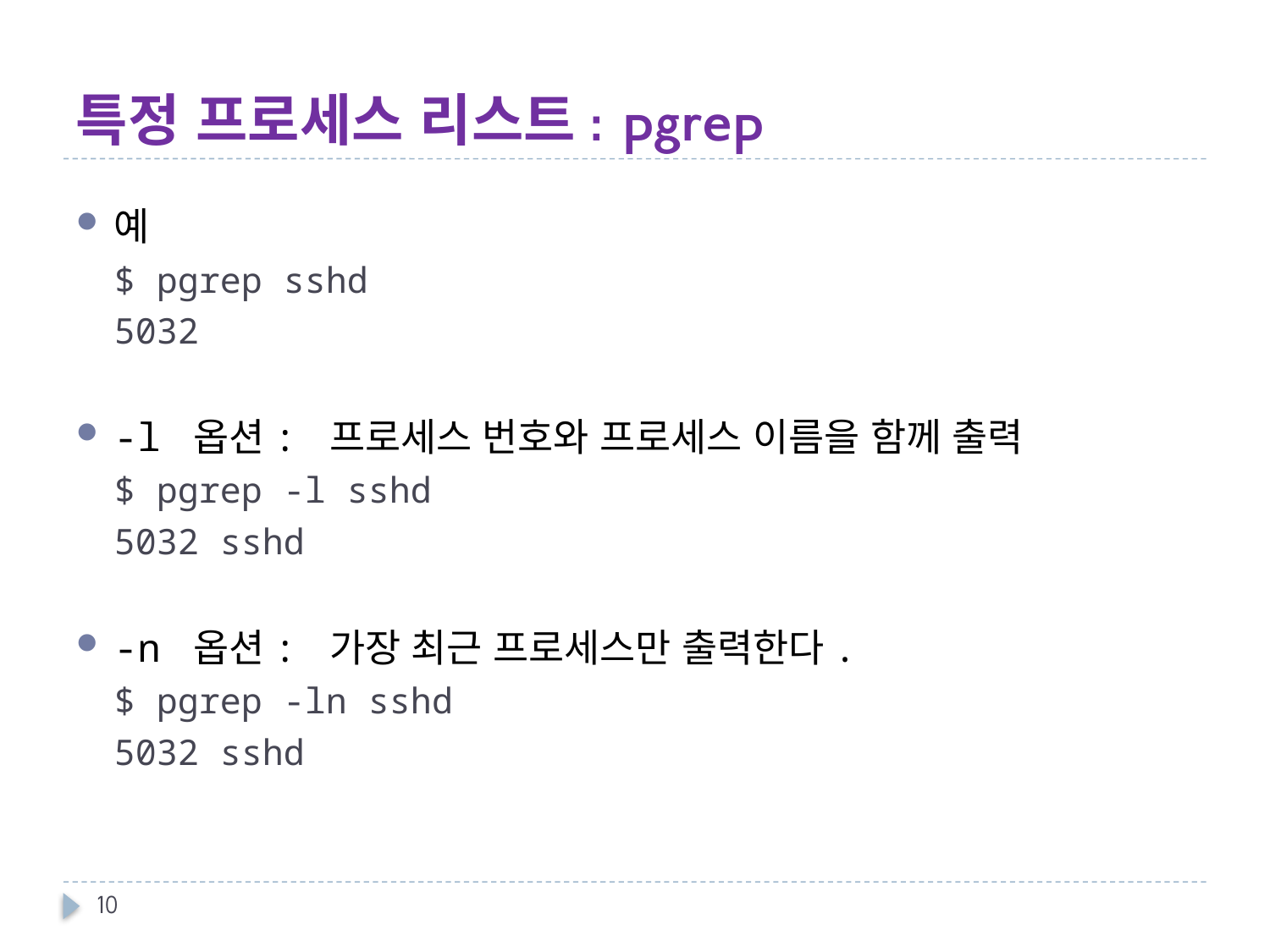

# 특정 프로세스 리스트: pgrep
예
$ pgrep sshd
5032

-l 옵션: 프로세스 번호와 프로세스 이름을 함께 출력
$ pgrep -l sshd
5032 sshd

-n 옵션: 가장 최근 프로세스만 출력한다.
$ pgrep -ln sshd
5032 sshd
10